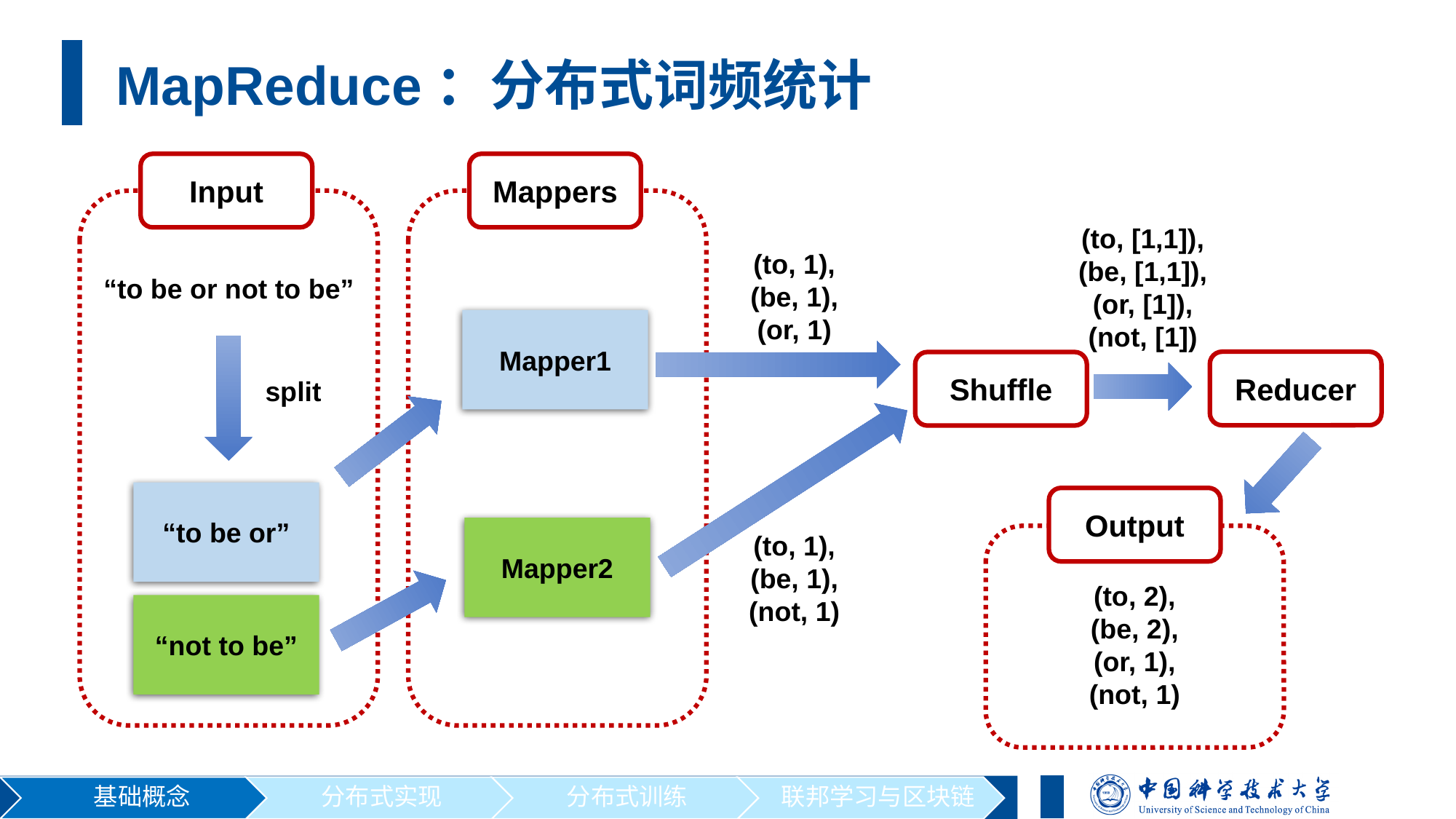

MapReduce：分布式词频统计
Input
Mappers

(to, [1,1]),
(be, [1,1]),
(or, [1]),
(not, [1])
(to, 1),
(be, 1),
(or, 1)

“to be or not to be”
Mapper1

Reducer
Shuffle
split

“to be or”
Output
Mapper2
(to, 1),
(be, 1),
(not, 1)

(to, 2),
(be, 2),
(or, 1),
(not, 1)
“not to be”

基础概念

分布式实现

分布式训练

联邦学习与区块链